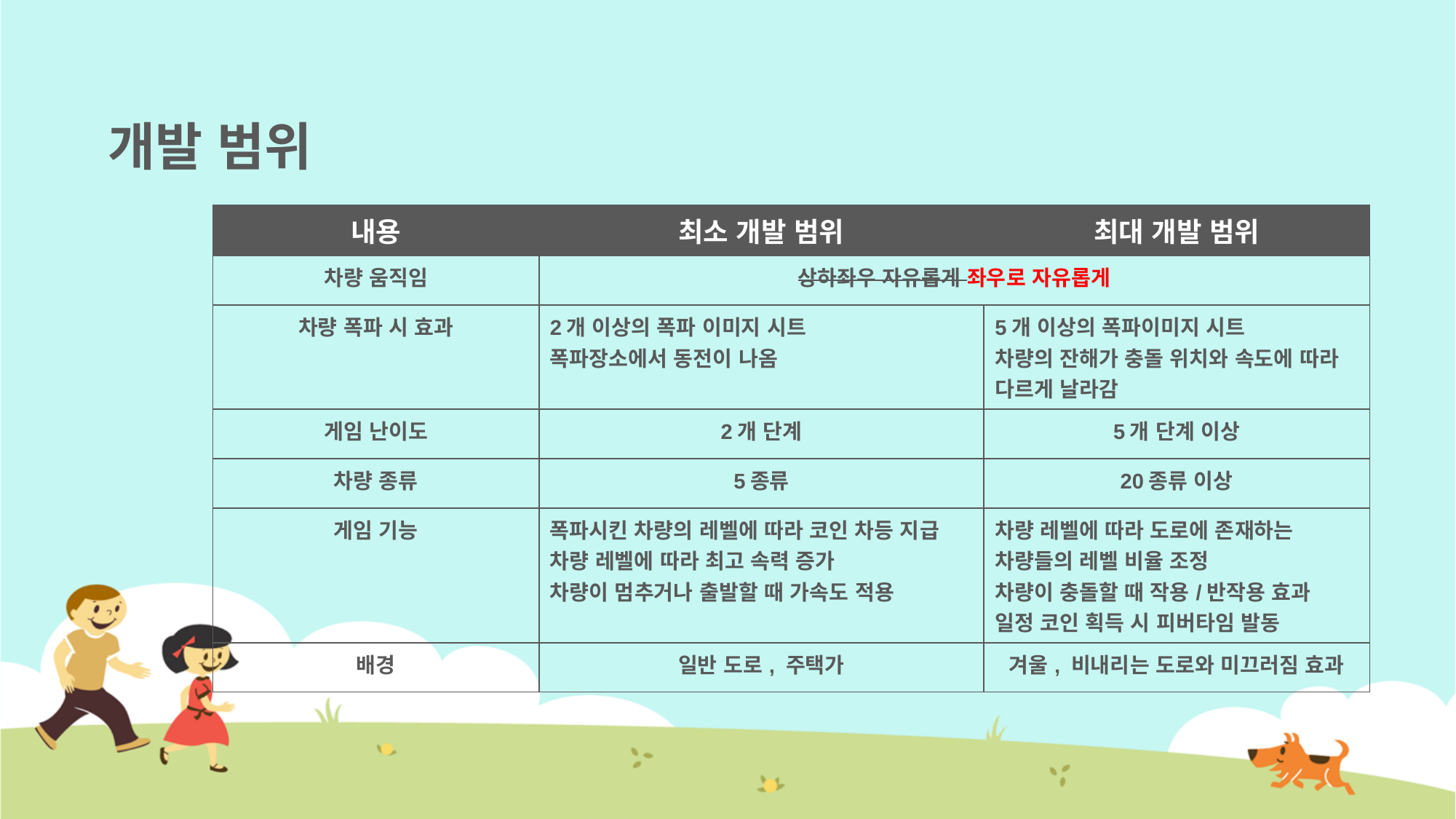

# 개발 범위
| 내용 | 최소 개발 범위 | 최대 개발 범위 |
| --- | --- | --- |
| 차량 움직임 | 상하좌우 자유롭게 좌우로 자유롭게 |  |
| 차량 폭파 시 효과 | 2개 이상의 폭파 이미지 시트 폭파장소에서 동전이 나옴 | 5개 이상의 폭파이미지 시트 차량의 잔해가 충돌 위치와 속도에 따라 다르게 날라감 |
| 게임 난이도 | 2개 단계 | 5개 단계 이상 |
| 차량 종류 | 5종류 | 20종류 이상 |
| 게임 기능 | 폭파시킨 차량의 레벨에 따라 코인 차등 지급 차량 레벨에 따라 최고 속력 증가 차량이 멈추거나 출발할 때 가속도 적용 | 차량 레벨에 따라 도로에 존재하는 차량들의 레벨 비율 조정 차량이 충돌할 때 작용/반작용 효과 일정 코인 획득 시 피버타임 발동 |
| 배경 | 일반 도로, 주택가 | 겨울, 비내리는 도로와 미끄러짐 효과 |